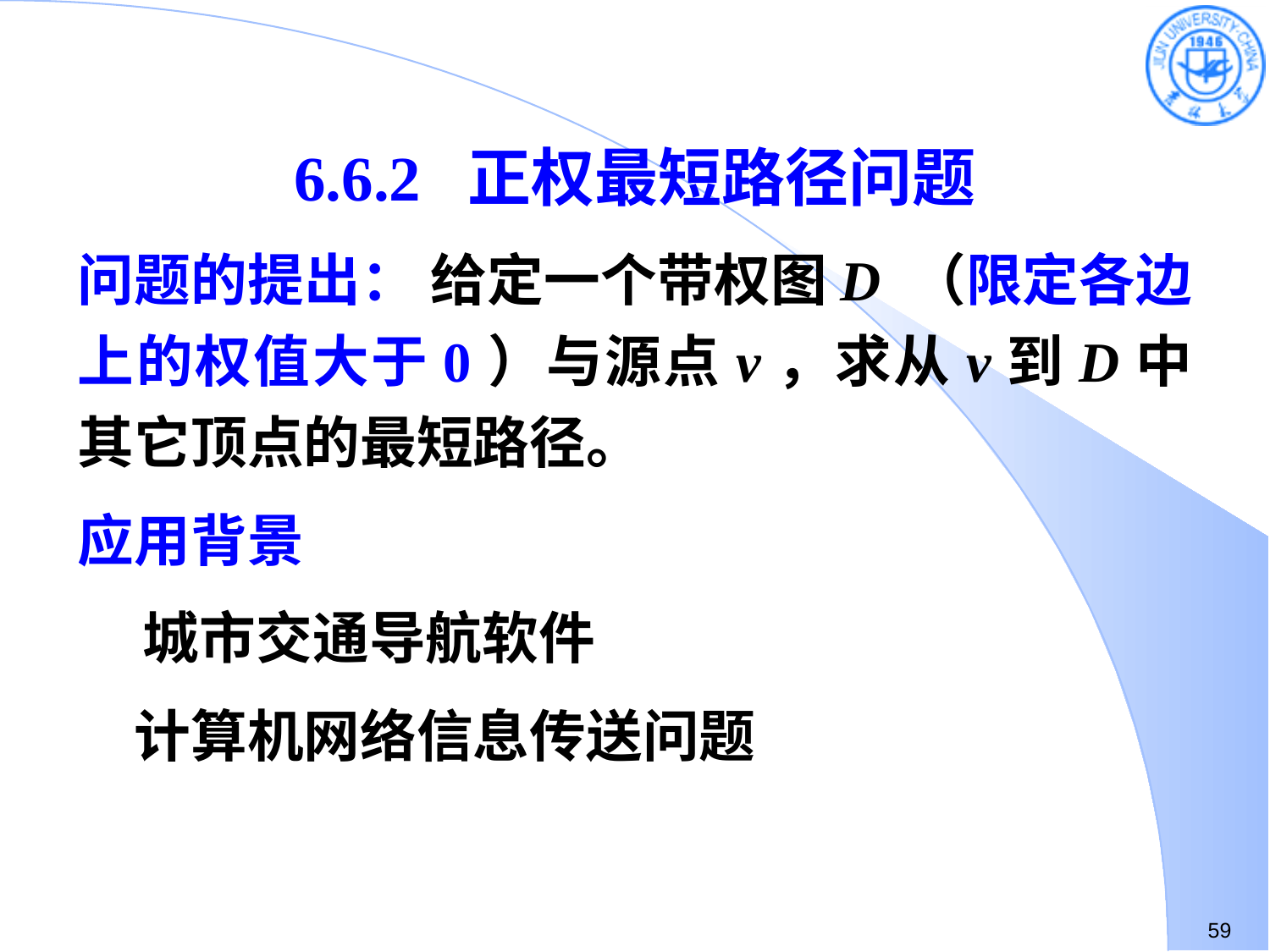

6.6.2  正权最短路径问题
问题的提出： 给定一个带权图D （限定各边上的权值大于0）与源点v，求从v到D中其它顶点的最短路径。
应用背景
    城市交通导航软件
　计算机网络信息传送问题